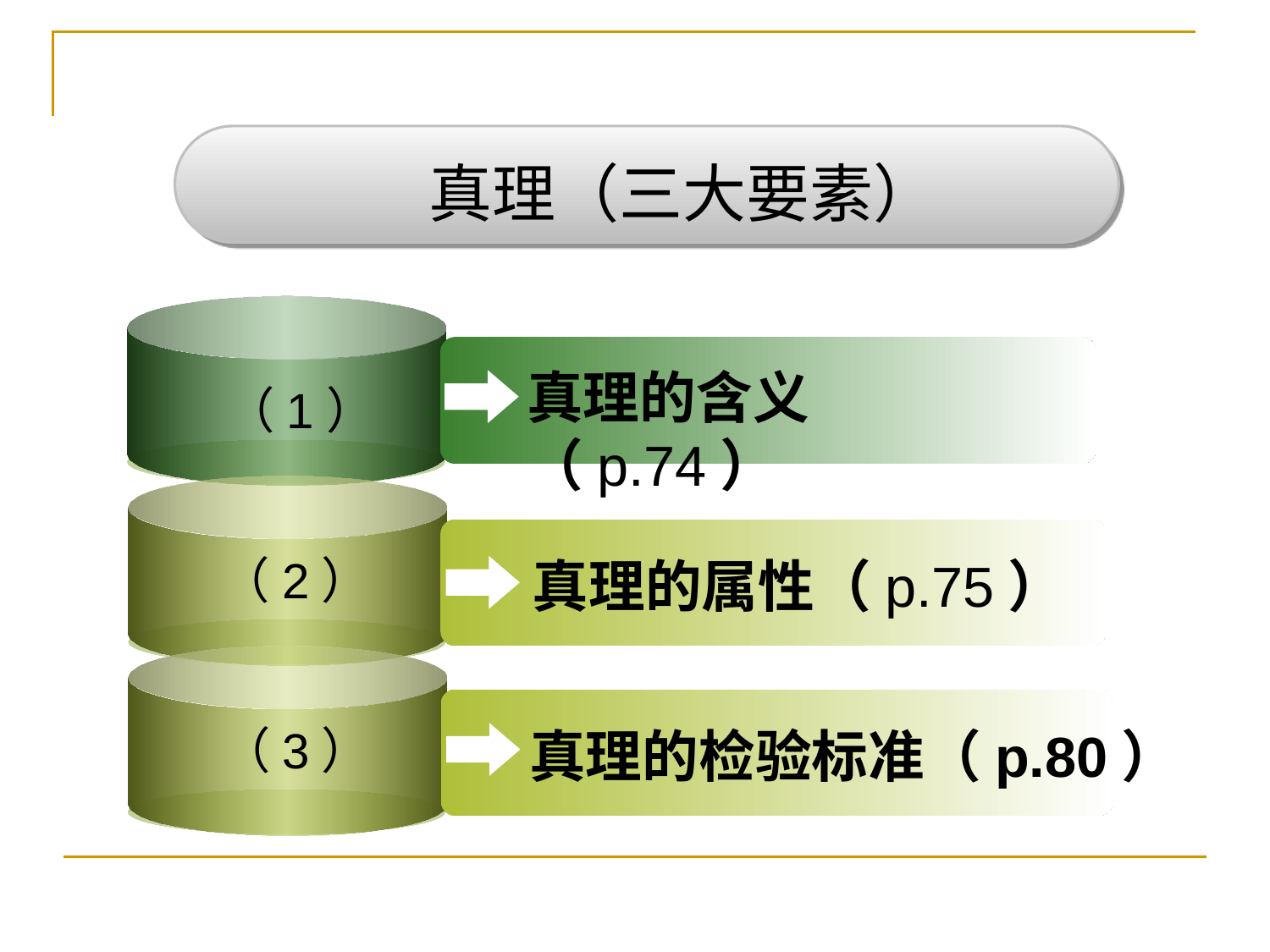

真理（三大要素）

真理的含义（p.74）

  （1）

 （2）
真理的属性（p.75）

 （3）
真理的检验标准（p.80）